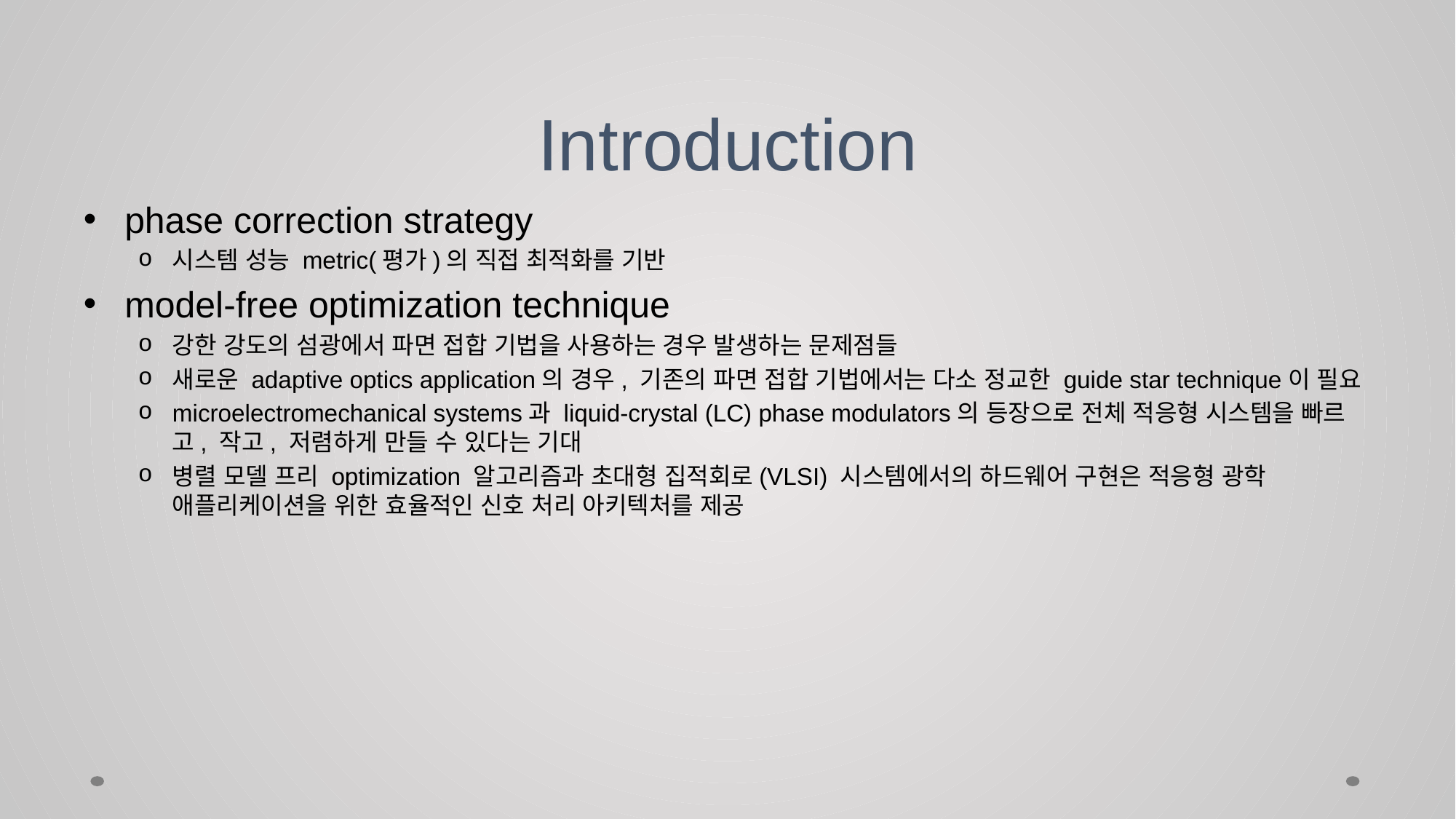

# Introduction
phase correction strategy
시스템 성능 metric(평가)의 직접 최적화를 기반
model-free optimization technique
강한 강도의 섬광에서 파면 접합 기법을 사용하는 경우 발생하는 문제점들
새로운 adaptive optics application의 경우, 기존의 파면 접합 기법에서는 다소 정교한 guide star technique이 필요
microelectromechanical systems과 liquid-crystal (LC) phase modulators의 등장으로 전체 적응형 시스템을 빠르고, 작고, 저렴하게 만들 수 있다는 기대
병렬 모델 프리 optimization 알고리즘과 초대형 집적회로(VLSI) 시스템에서의 하드웨어 구현은 적응형 광학 애플리케이션을 위한 효율적인 신호 처리 아키텍처를 제공